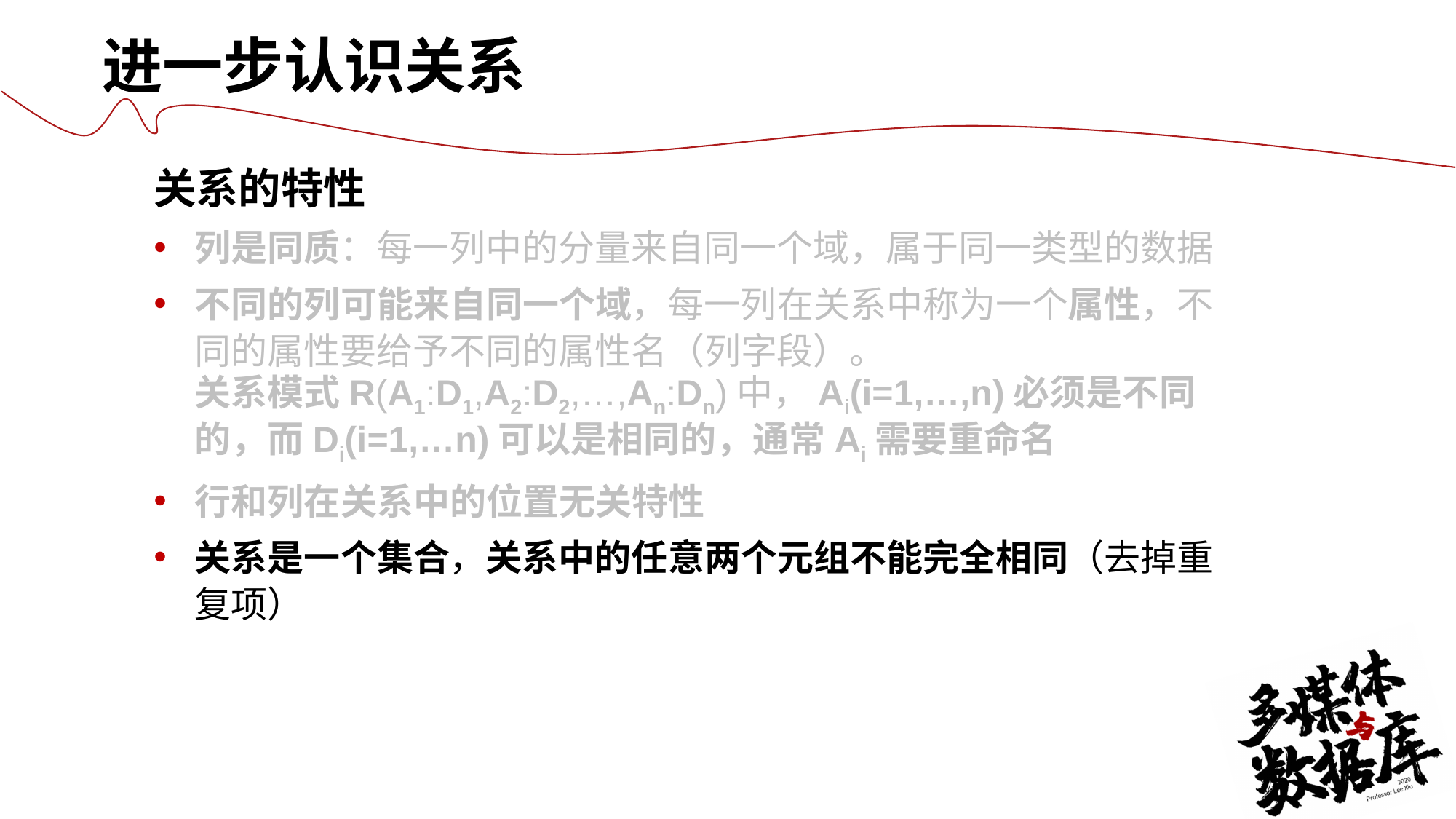

进一步认识关系
关系的特性
列是同质：每一列中的分量来自同一个域，属于同一类型的数据
不同的列可能来自同一个域，每一列在关系中称为一个属性，不同的属性要给予不同的属性名（列字段）。
关系模式R(A1:D1,A2:D2,…,An:Dn)中，Ai(i=1,…,n)必须是不同的，而Di(i=1,…n)可以是相同的，通常Ai需要重命名
行和列在关系中的位置无关特性
关系是一个集合，关系中的任意两个元组不能完全相同（去掉重复项）